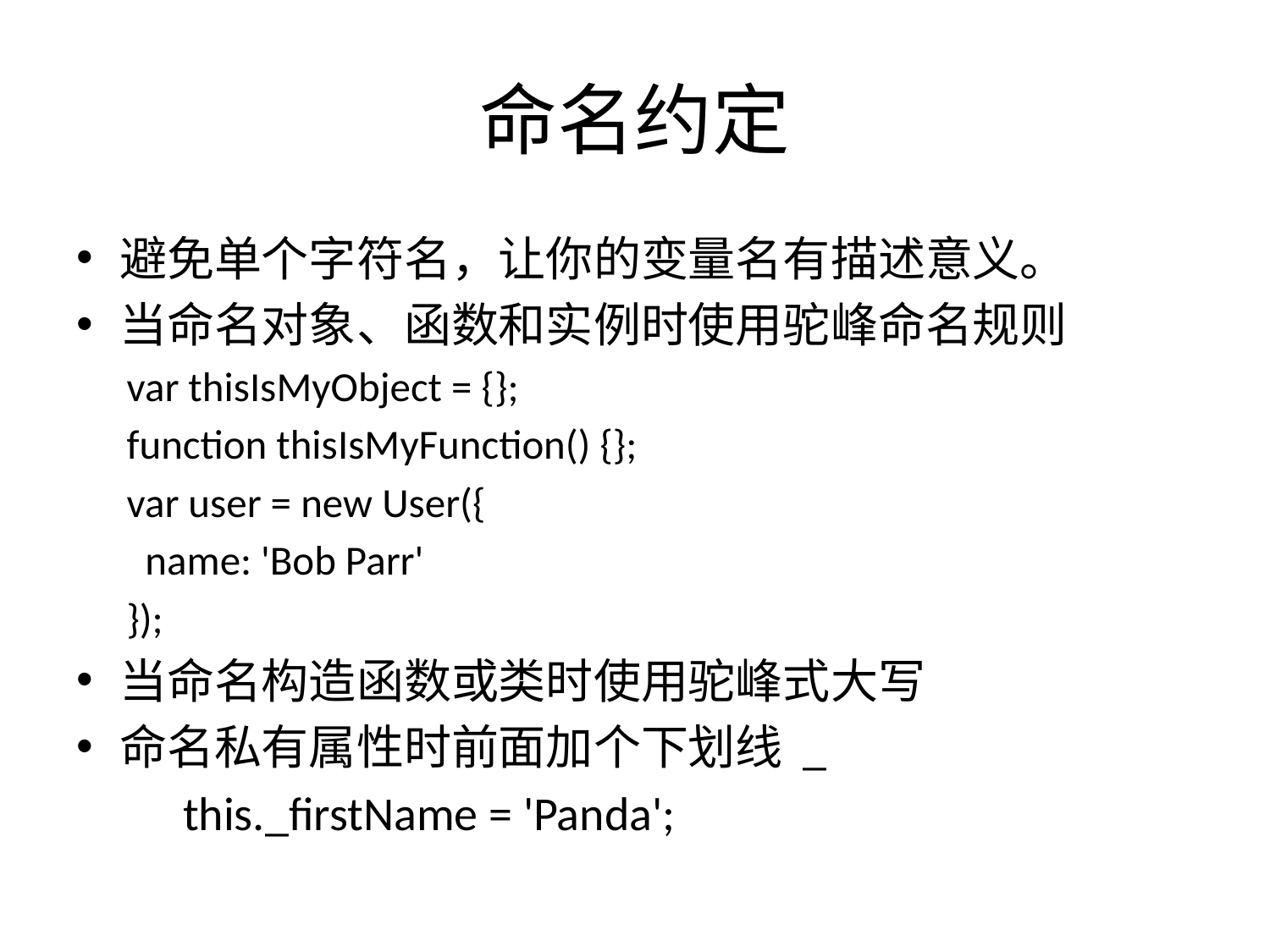

# 命名约定
避免单个字符名，让你的变量名有描述意义。
当命名对象、函数和实例时使用驼峰命名规则
var thisIsMyObject = {};
function thisIsMyFunction() {};
var user = new User({
  name: 'Bob Parr'
});
当命名构造函数或类时使用驼峰式大写
命名私有属性时前面加个下划线 _
	this._firstName = 'Panda';